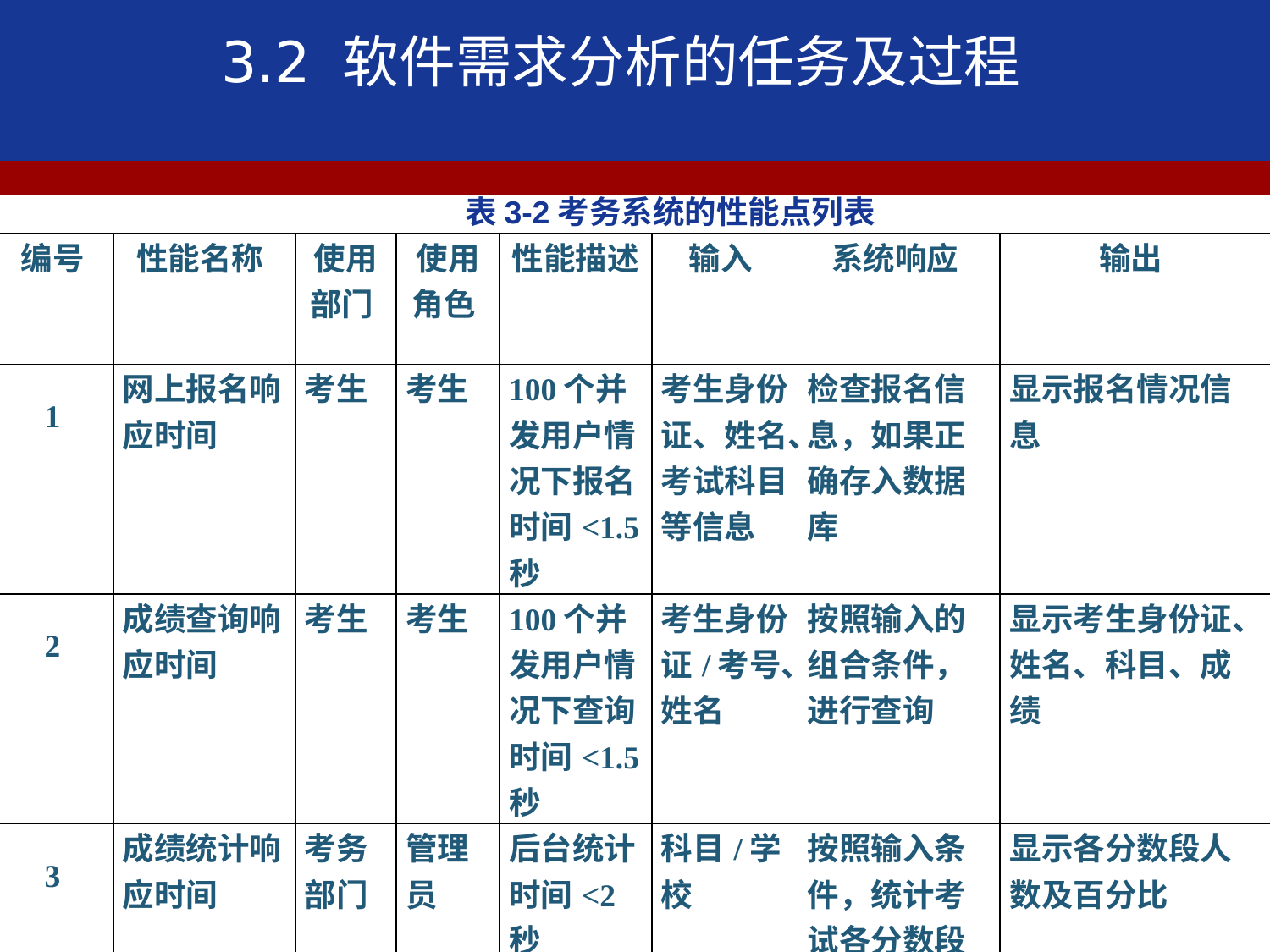

3.2 软件需求分析的任务及过程

表3-2考务系统的性能点列表
| 编号 | 性能名称 | 使用部门 | 使用角色 | 性能描述 | 输入 | 系统响应 | 输出 |
| --- | --- | --- | --- | --- | --- | --- | --- |
| 1 | 网上报名响应时间 | 考生 | 考生 | 100个并发用户情况下报名时间<1.5秒 | 考生身份证、姓名、考试科目等信息 | 检查报名信息，如果正确存入数据库 | 显示报名情况信息 |
| 2 | 成绩查询响应时间 | 考生 | 考生 | 100个并发用户情况下查询时间<1.5秒 | 考生身份证/考号、姓名 | 按照输入的组合条件，进行查询 | 显示考生身份证、姓名、科目、成绩 |
| 3 | 成绩统计响应时间 | 考务部门 | 管理员 | 后台统计时间<2秒 | 科目/学校 | 按照输入条件，统计考试各分数段情况 | 显示各分数段人数及百分比 |